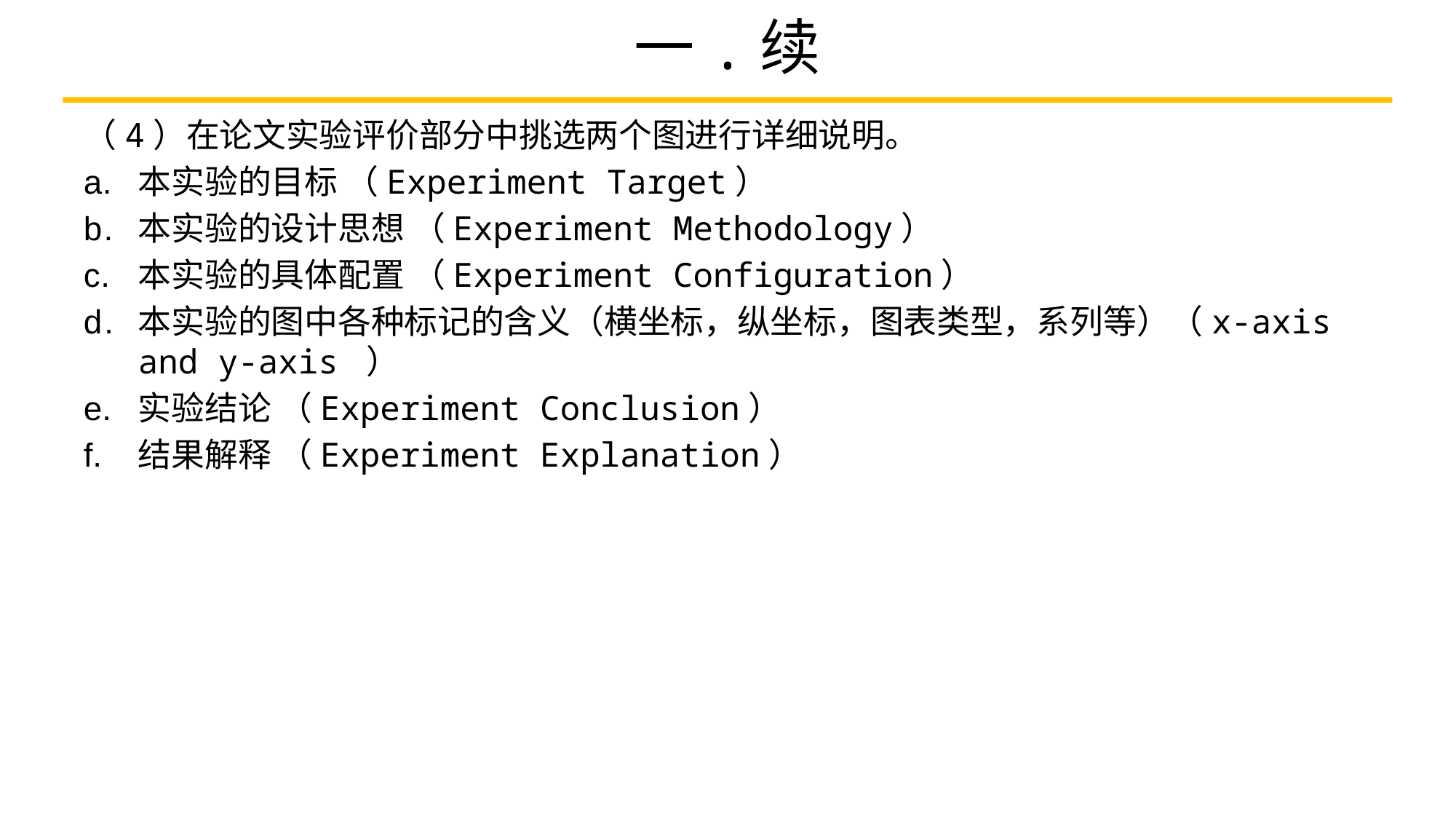

# 一.续
（4）在论文实验评价部分中挑选两个图进行详细说明。
本实验的目标 （Experiment Target）
本实验的设计思想 （Experiment Methodology）
本实验的具体配置 （Experiment Configuration）
本实验的图中各种标记的含义（横坐标，纵坐标，图表类型，系列等）（x-axis and y-axis ）
实验结论 （Experiment Conclusion）
结果解释 （Experiment Explanation）